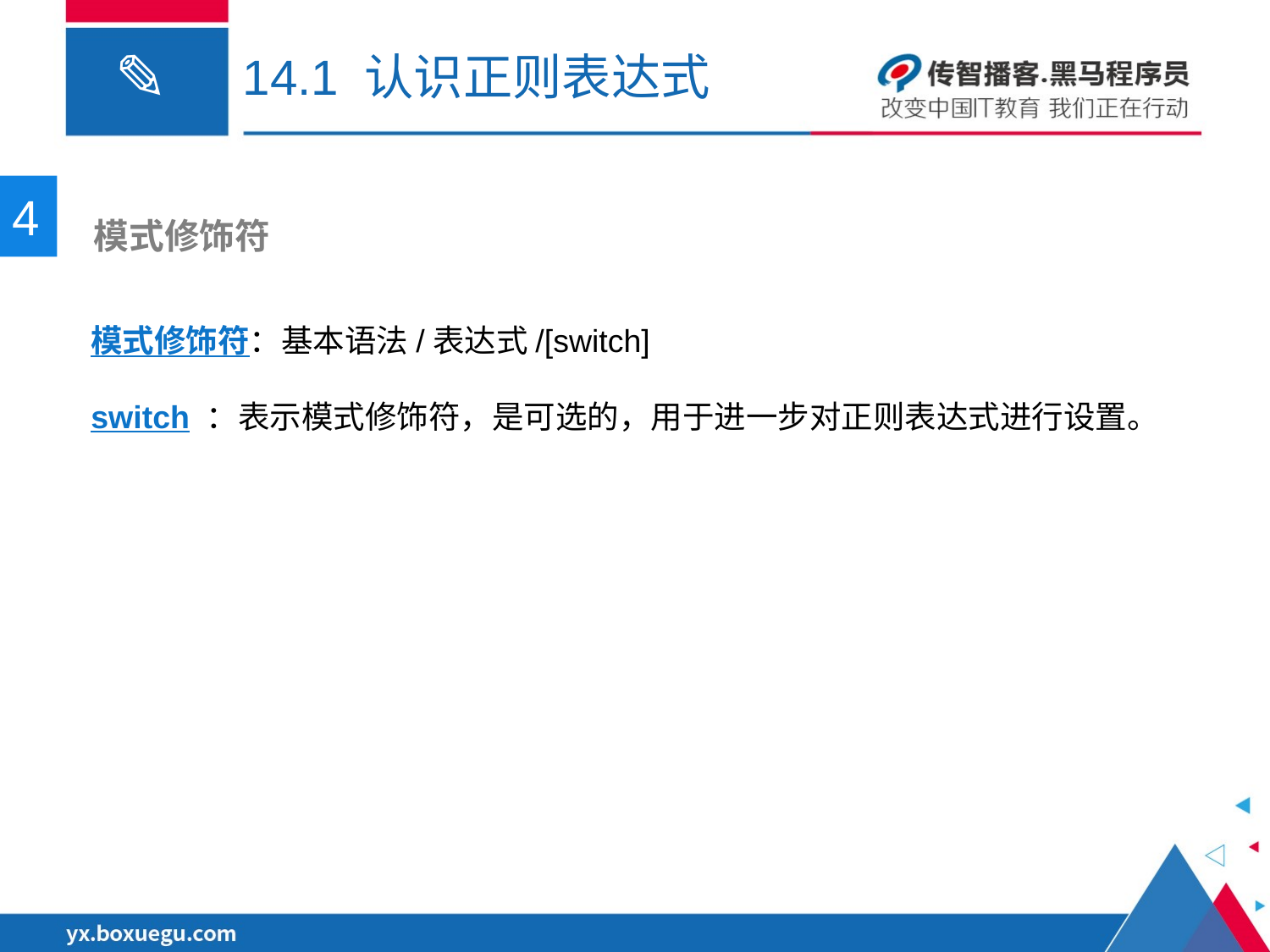

# 14.1 认识正则表达式

4
  模式修饰符
模式修饰符：基本语法/表达式/[switch]
switch ：表示模式修饰符，是可选的，用于进一步对正则表达式进行设置。